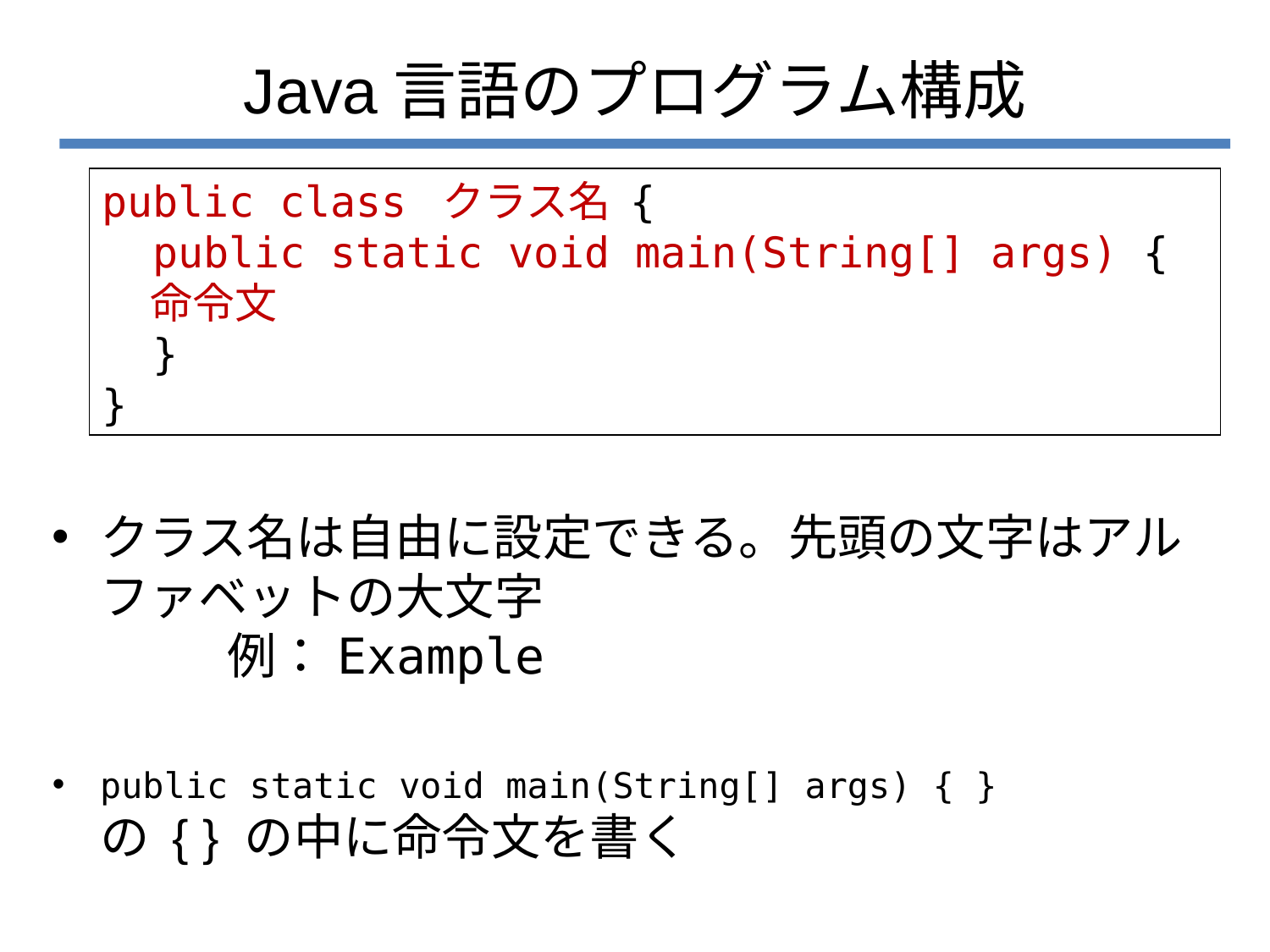

# Java言語のプログラム構成
public class クラス名 {
  public static void main(String[] args) {
    命令文
  }
}
クラス名は自由に設定できる。先頭の文字はアルファベットの大文字
	例：Example

public static void main(String[] args) { }
の { } の中に命令文を書く